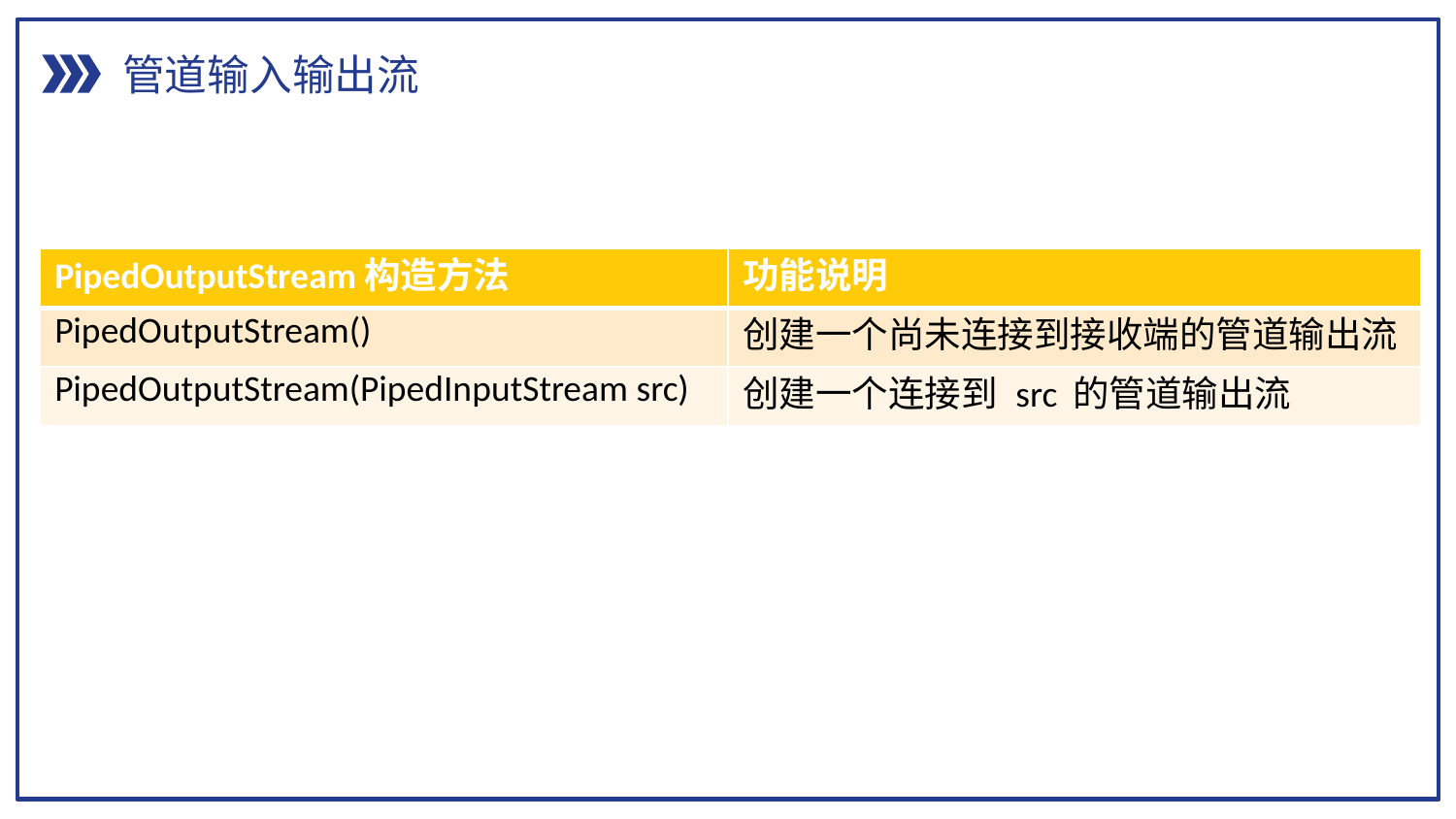

管道输入输出流

| PipedOutputStream构造方法 | 功能说明 |
| --- | --- |
| PipedOutputStream() | 创建一个尚未连接到接收端的管道输出流 |
| PipedOutputStream(PipedInputStream src) | 创建一个连接到 src 的管道输出流 |